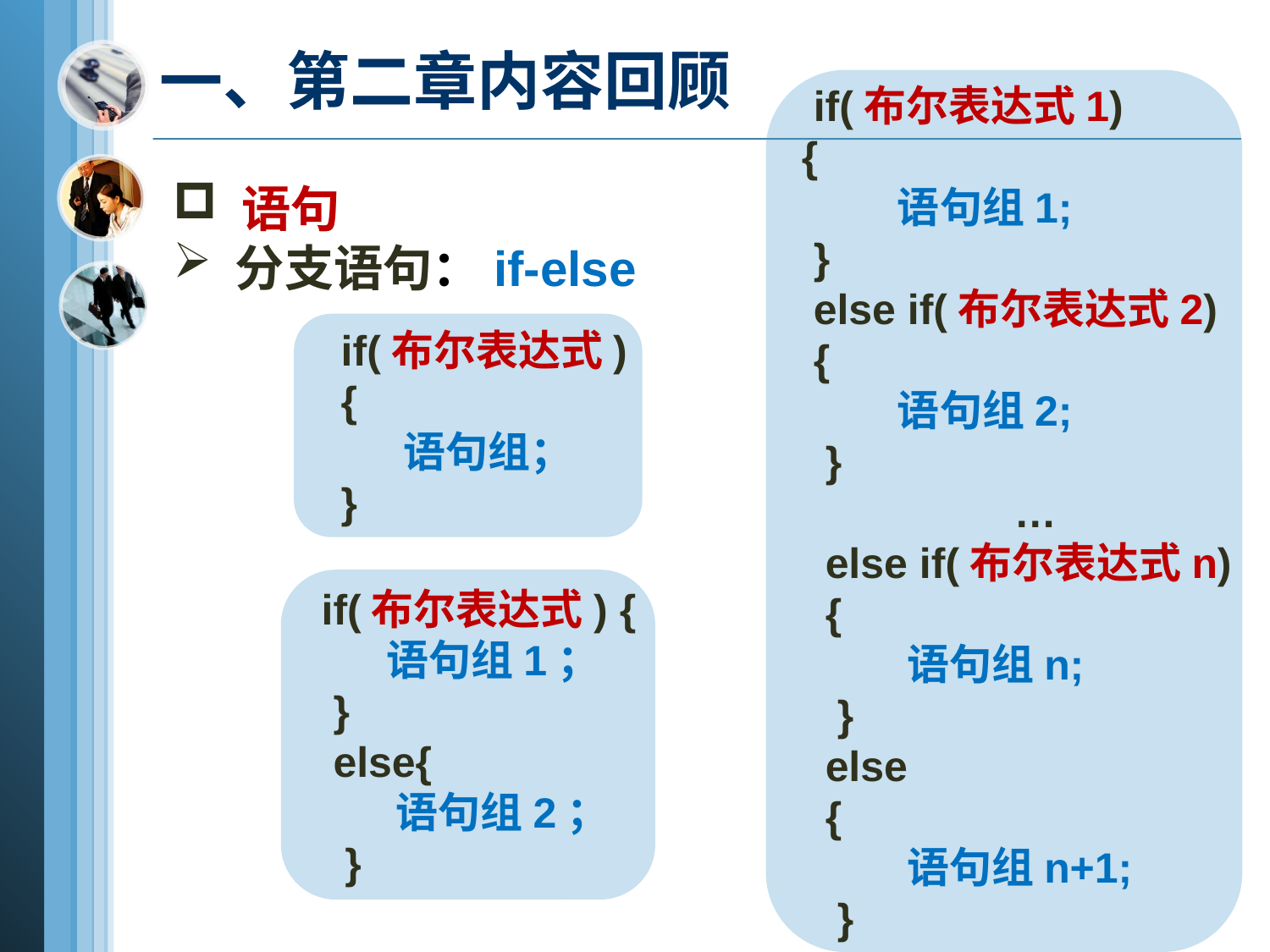

# 一、第二章内容回顾
 if(布尔表达式1)
{
         语句组1;
 }
 else if(布尔表达式2)
 {
         语句组2;
  }
                  …
  else if(布尔表达式n)
  {
          语句组n;
   }
  else
  {
          语句组n+1;
   }
 语句
 分支语句：if-else
  if(布尔表达式)
  {
        语句组；
  }
 if(布尔表达式) {
       语句组1；
  }
  else{
        语句组2；
   }